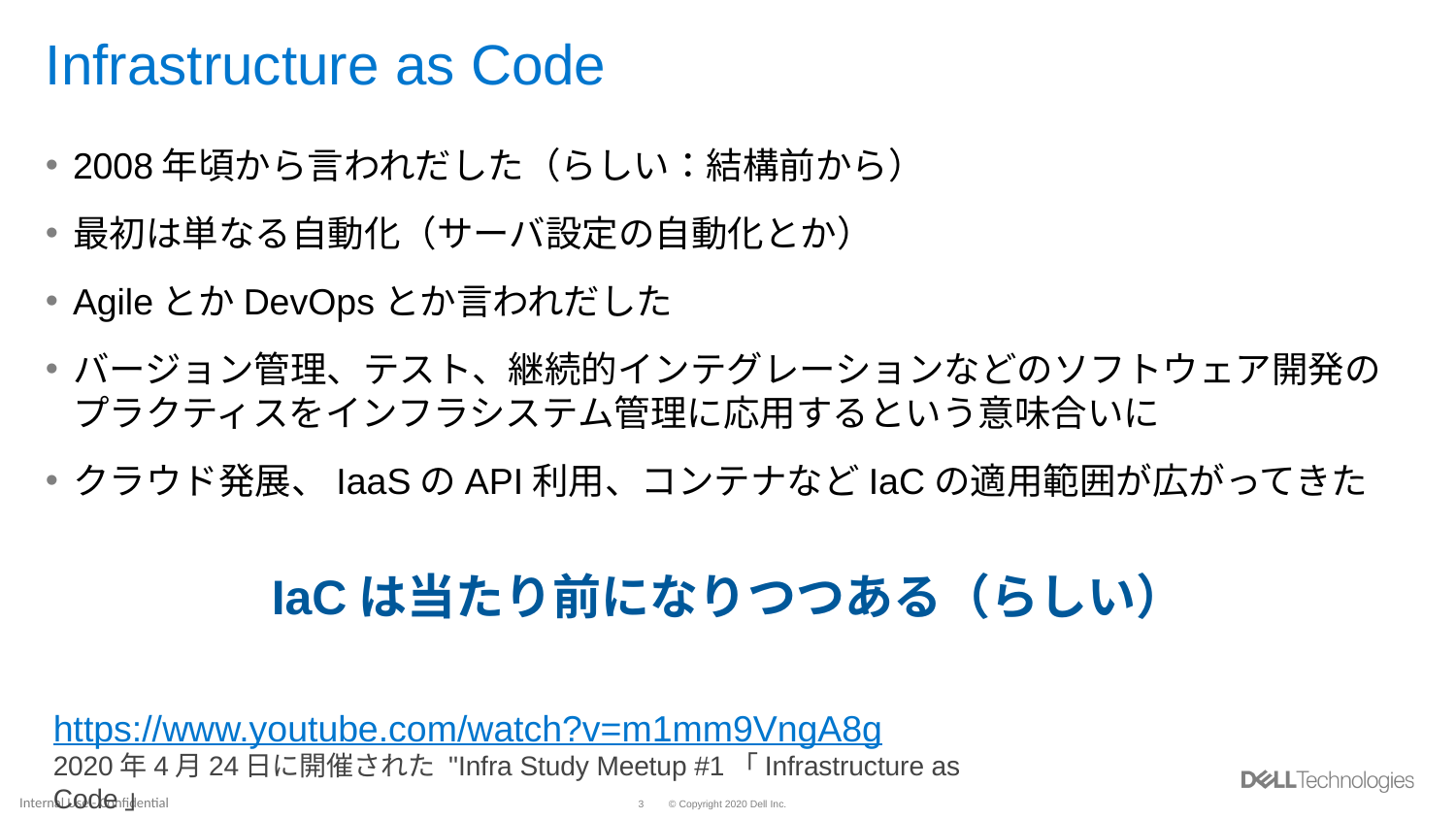

# Infrastructure as Code
2008年頃から言われだした（らしい：結構前から）
最初は単なる自動化（サーバ設定の自動化とか）
AgileとかDevOpsとか言われだした
バージョン管理、テスト、継続的インテグレーションなどのソフトウェア開発のプラクティスをインフラシステム管理に応用するという意味合いに
クラウド発展、IaaSのAPI利用、コンテナなどIaCの適用範囲が広がってきた
IaCは当たり前になりつつある（らしい）
https://www.youtube.com/watch?v=m1mm9VngA8g
2020年4月24日に開催された "Infra Study Meetup #1「Infrastructure as Code」